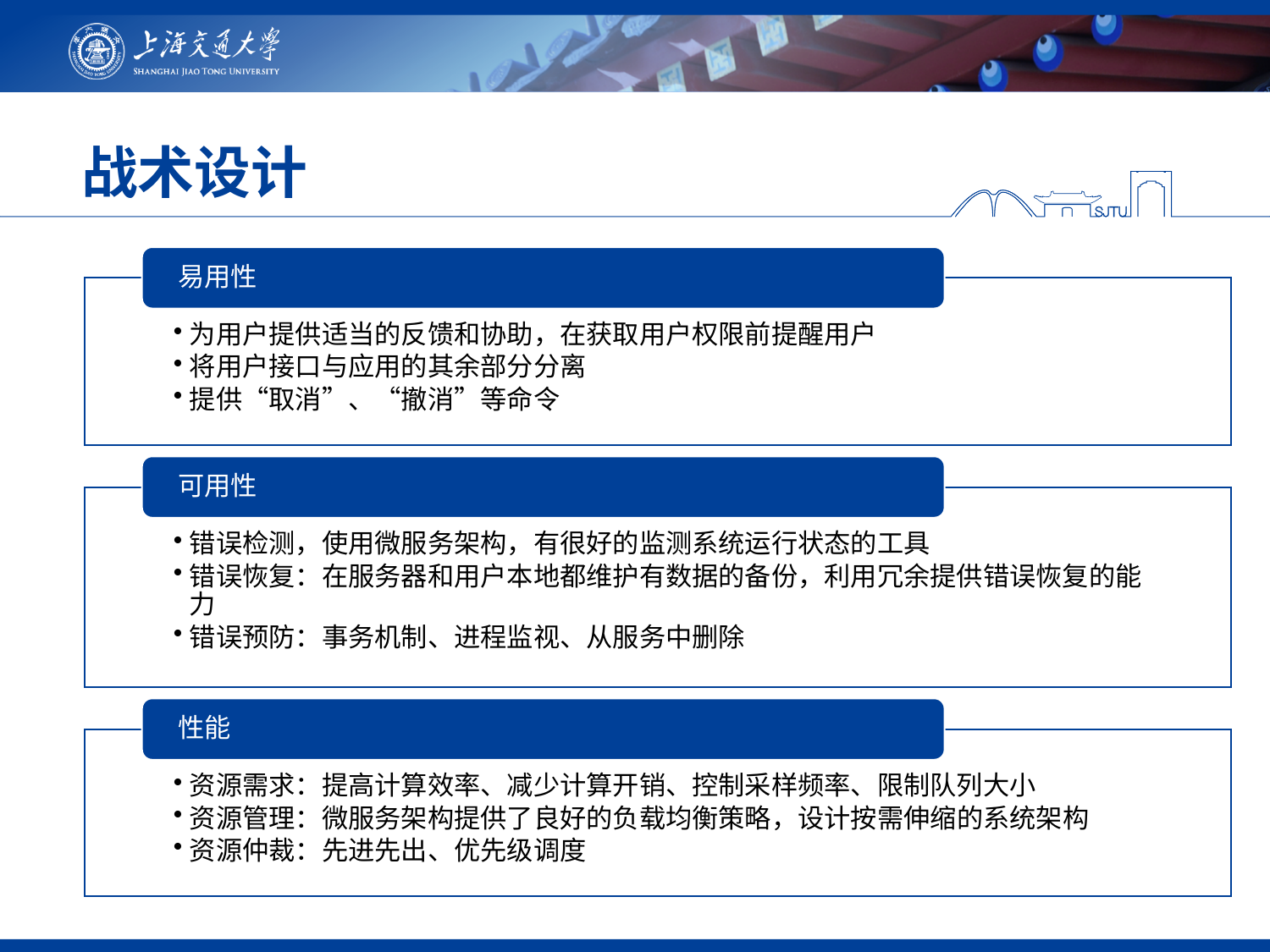

# 战术设计
为用户提供适当的反馈和协助，在获取用户权限前提醒用户
将用户接口与应用的其余部分分离
提供“取消”、“撤消”等命令
易用性
错误检测，使用微服务架构，有很好的监测系统运行状态的工具
错误恢复：在服务器和用户本地都维护有数据的备份，利用冗余提供错误恢复的能力
错误预防：事务机制、进程监视、从服务中删除
可用性
资源需求：提高计算效率、减少计算开销、控制采样频率、限制队列大小
资源管理：微服务架构提供了良好的负载均衡策略，设计按需伸缩的系统架构
资源仲裁：先进先出、优先级调度
性能